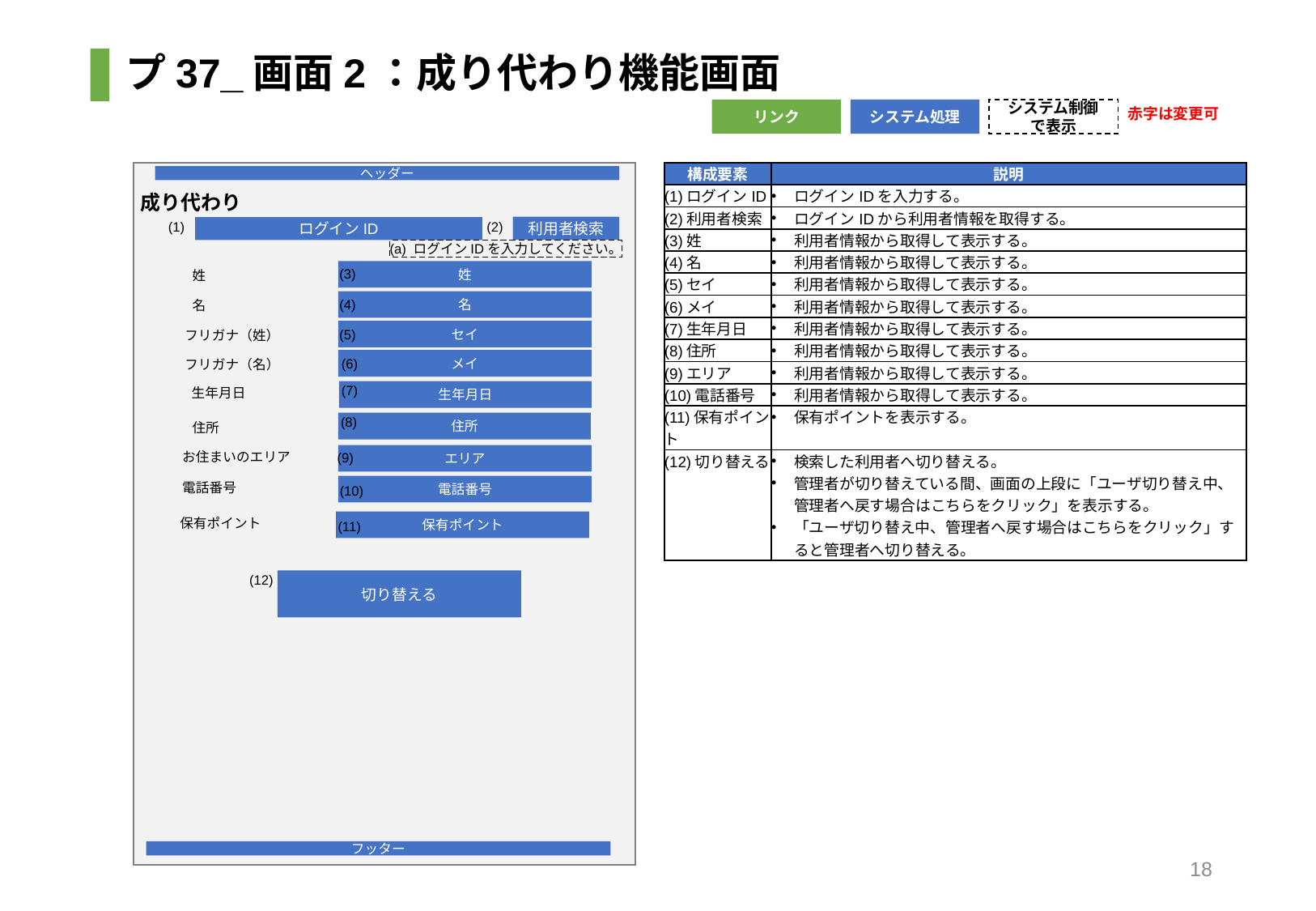

# プ37_画面2：成り代わり機能画面
赤字は変更可
リンク
システム処理
システム制御で表示

| 構成要素 | 説明 |
| --- | --- |
| (1)ログインID | ログインIDを入力する。 |
| (2)利用者検索 | ログインIDから利用者情報を取得する。 |
| (3)姓 | 利用者情報から取得して表示する。 |
| (4)名 | 利用者情報から取得して表示する。 |
| (5)セイ | 利用者情報から取得して表示する。 |
| (6)メイ | 利用者情報から取得して表示する。 |
| (7)生年月日 | 利用者情報から取得して表示する。 |
| (8)住所 | 利用者情報から取得して表示する。 |
| (9)エリア | 利用者情報から取得して表示する。 |
| (10)電話番号 | 利用者情報から取得して表示する。 |
| (11)保有ポイント | 保有ポイントを表示する。 |
| (12)切り替える | 検索した利用者へ切り替える。 管理者が切り替えている間、画面の上段に「ユーザ切り替え中、管理者へ戻す場合はこちらをクリック」を表示する。 「ユーザ切り替え中、管理者へ戻す場合はこちらをクリック」すると管理者へ切り替える。 |
ヘッダー
成り代わり
利用者検索
ログインID
(2)
(1)
(a) ログインIDを入力してください。
姓
姓
(3)
名
名
(4)
フリガナ（姓）
セイ
(5)
メイ
フリガナ（名）
(6)
生年月日
生年月日
(7)
住所
住所
(8)
エリア
お住まいのエリア
(9)
電話番号
電話番号
(10)
保有ポイント
保有ポイント
(11)
切り替える
(12)
フッター
18